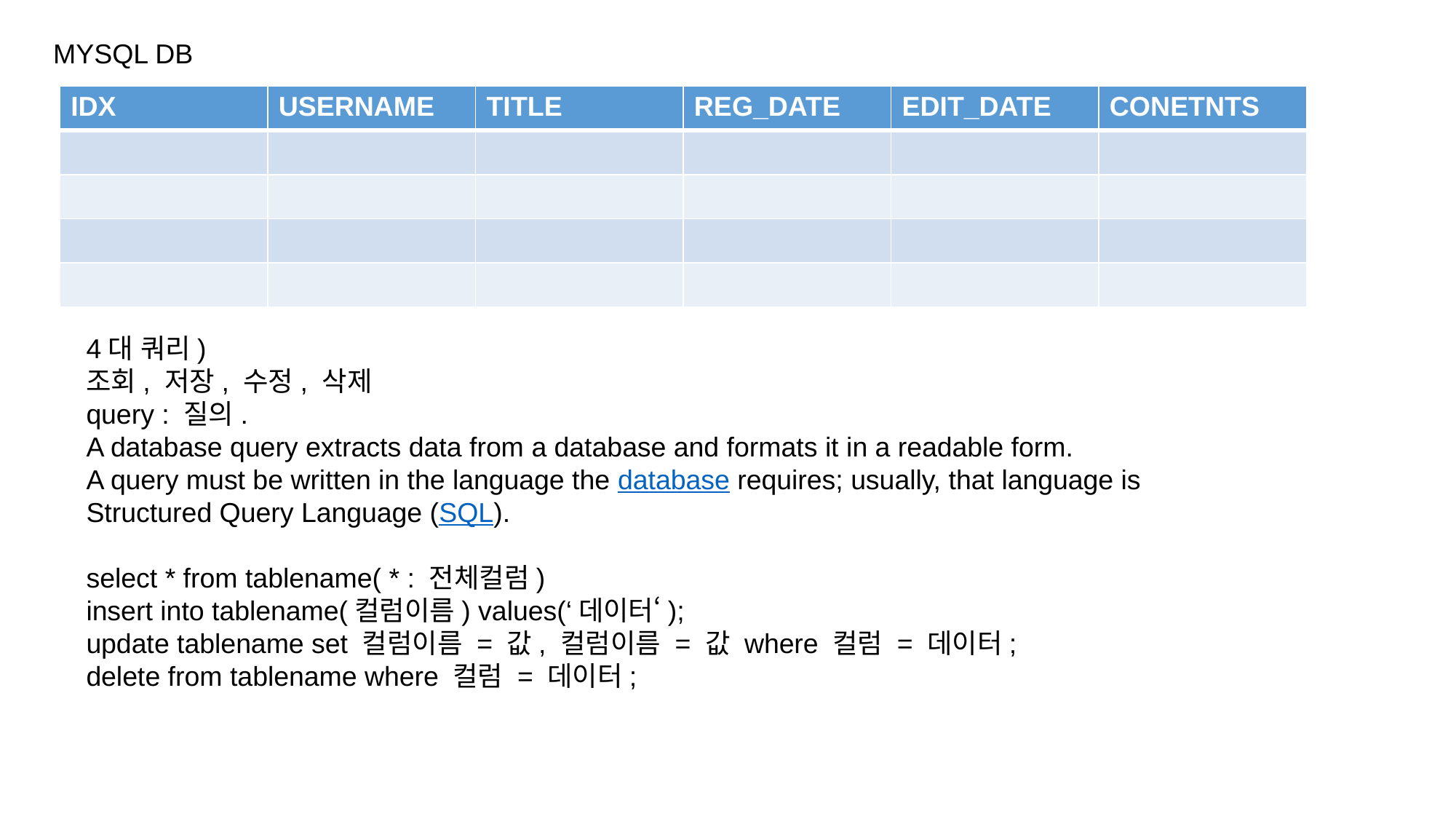

MYSQL DB
| IDX | USERNAME | TITLE | REG\_DATE | EDIT\_DATE | CONETNTS |
| --- | --- | --- | --- | --- | --- |
|  |  |  |  |  |  |
|  |  |  |  |  |  |
|  |  |  |  |  |  |
|  |  |  |  |  |  |
4대 쿼리)
조회, 저장, 수정, 삭제
query : 질의.
A database query extracts data from a database and formats it in a readable form.
A query must be written in the language the database requires; usually, that language is
Structured Query Language (SQL).

select * from tablename( * : 전체컬럼)
insert into tablename(컬럼이름) values(‘데이터‘);
update tablename set 컬럼이름 = 값, 컬럼이름 = 값 where 컬럼 = 데이터;
delete from tablename where 컬럼 = 데이터;